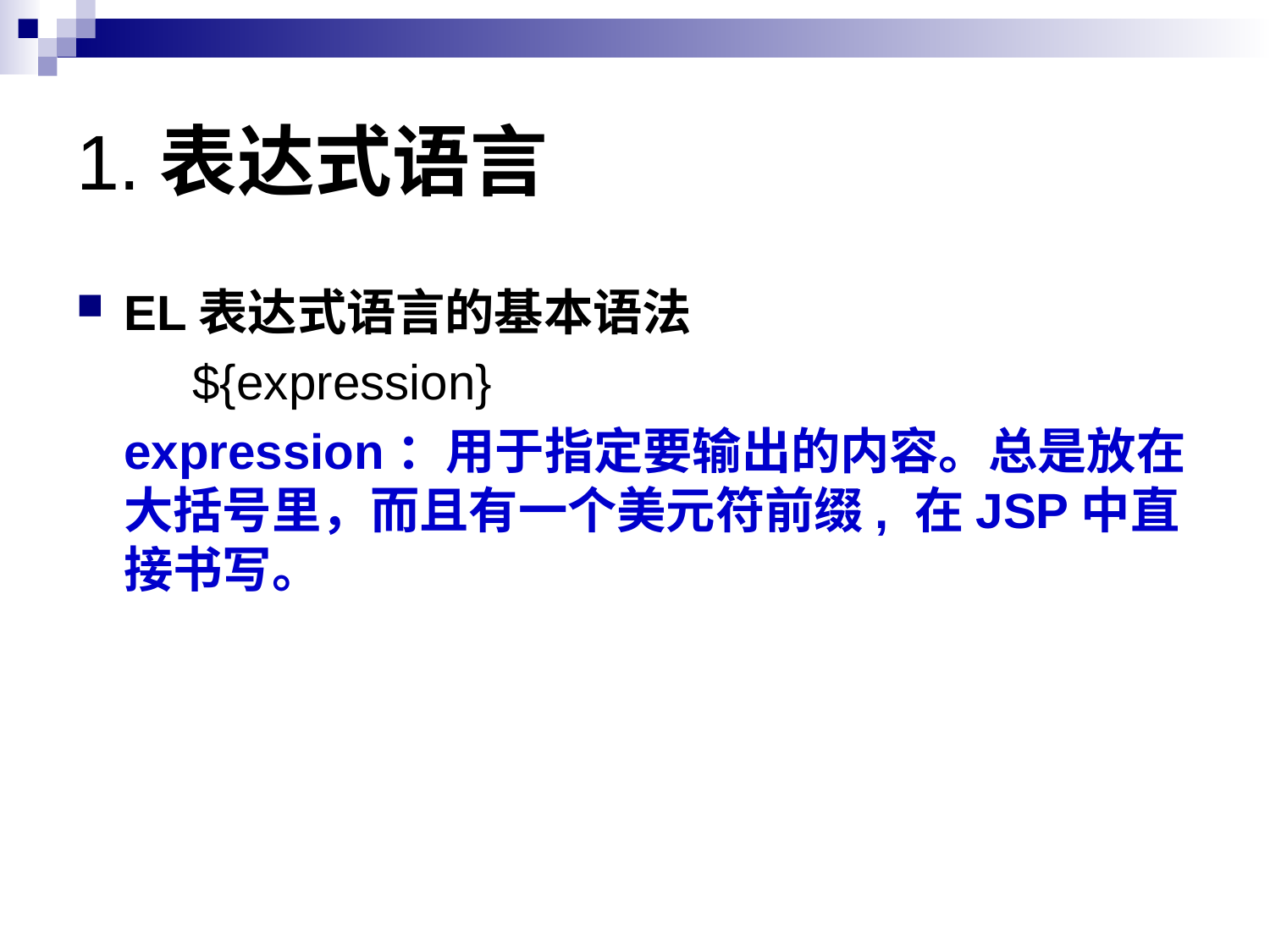

# 1.表达式语言
EL表达式语言的基本语法
	     ${expression}
	expression：用于指定要输出的内容。总是放在大括号里，而且有一个美元符前缀, 在JSP中直接书写。

3